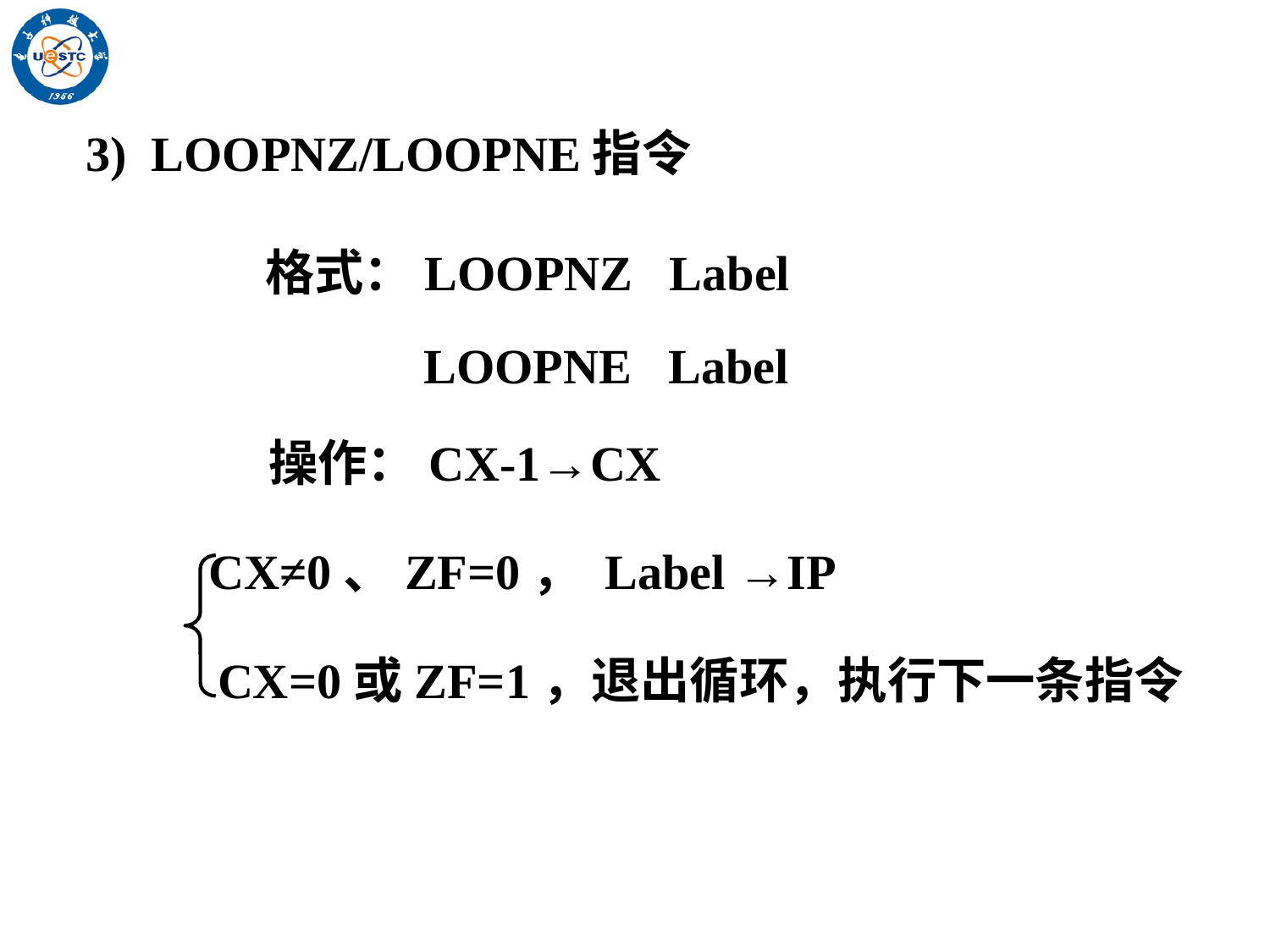

3)  LOOPNZ/LOOPNE指令
格式：LOOPNZ   Label
LOOPNE   Label
操作：CX-1→CX
CX≠0、ZF=0， Label →IP

CX=0或ZF=1，退出循环，执行下一条指令